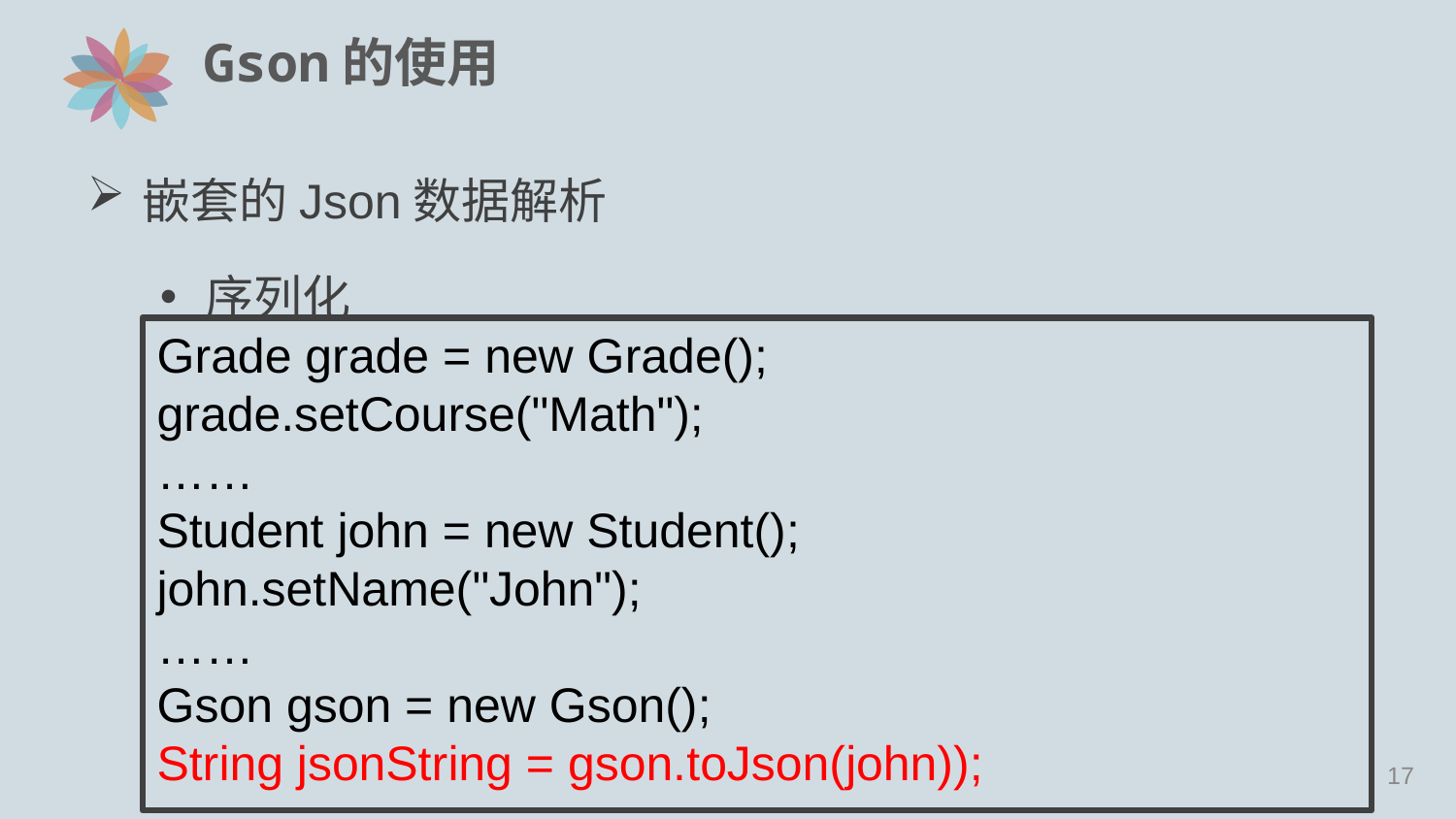

# Gson的使用
嵌套的Json数据解析
序列化
Grade grade = new Grade();
grade.setCourse("Math");
……
Student john = new Student();
john.setName("John");
……
Gson gson = new Gson();
String jsonString = gson.toJson(john));
17